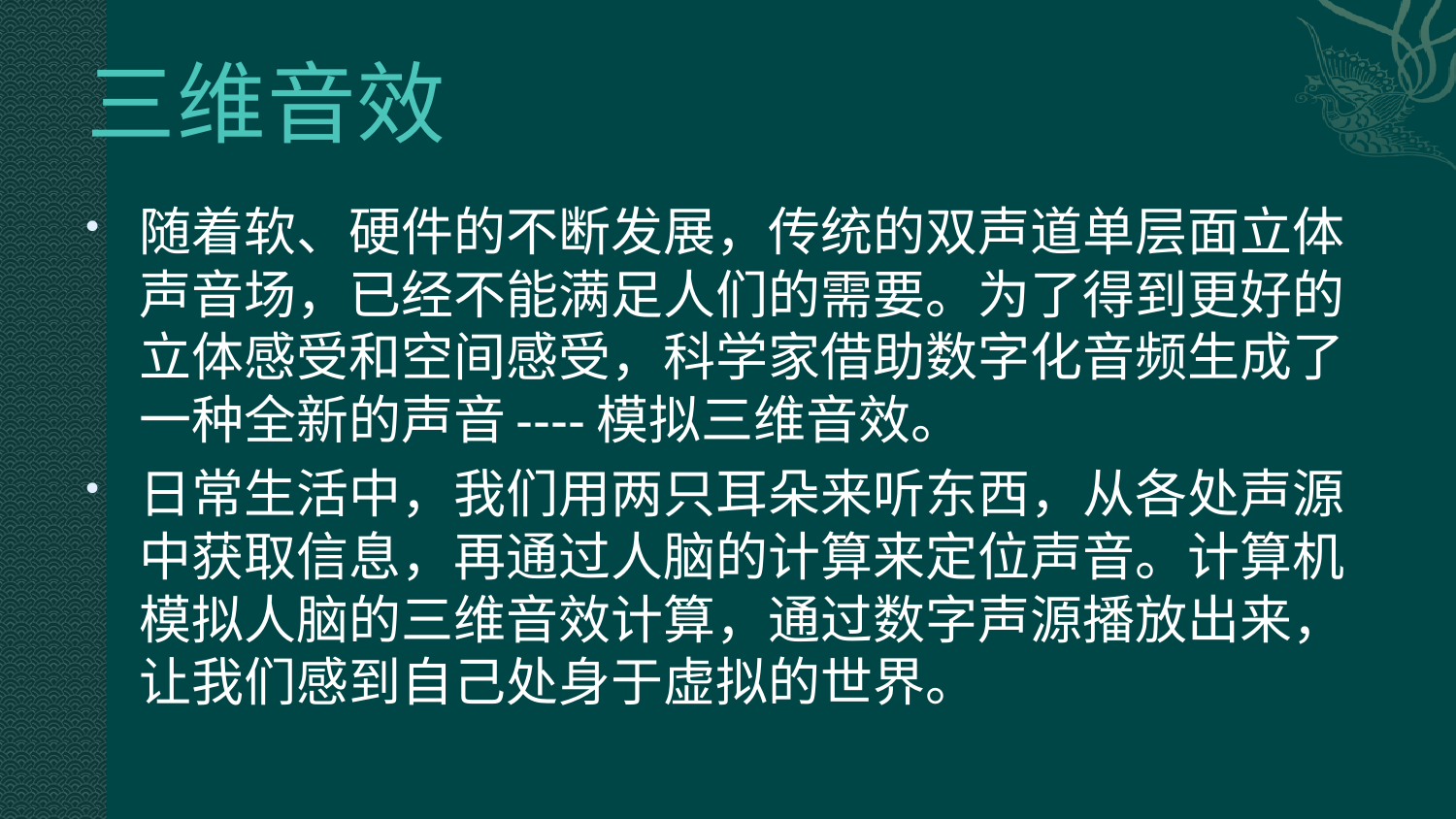

# 三维音效
随着软、硬件的不断发展，传统的双声道单层面立体声音场，已经不能满足人们的需要。为了得到更好的立体感受和空间感受，科学家借助数字化音频生成了一种全新的声音----模拟三维音效。
日常生活中，我们用两只耳朵来听东西，从各处声源中获取信息，再通过人脑的计算来定位声音。计算机模拟人脑的三维音效计算，通过数字声源播放出来，让我们感到自己处身于虚拟的世界。